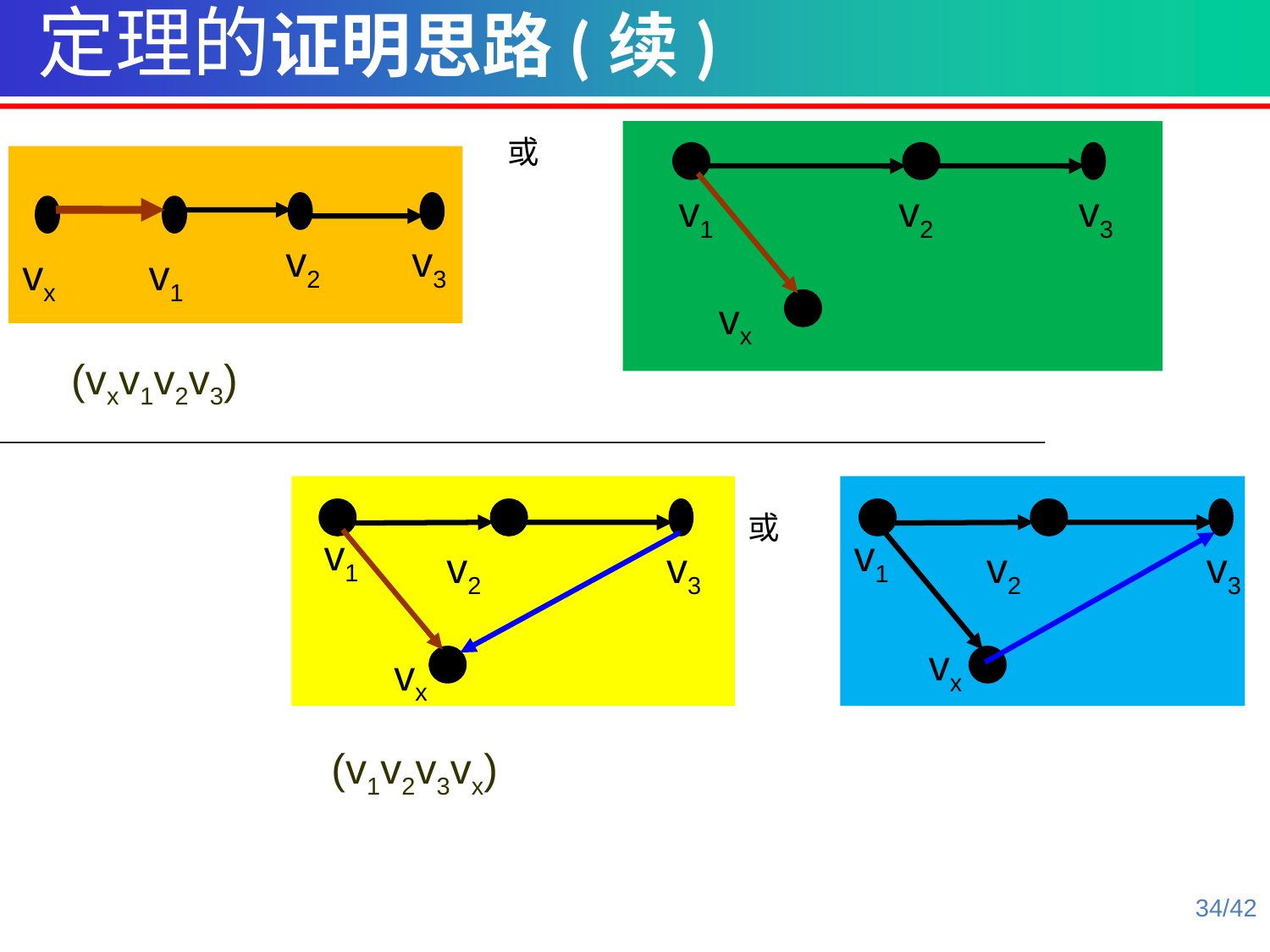

定理的证明思路(续)

或

v1
v2
v3

v2
v3
vx
v1
vx

(vxv1v2v3)

或

v1
v1

v2
v3
v2
v3
vx
vx

(v1v2v3vx)
34/42